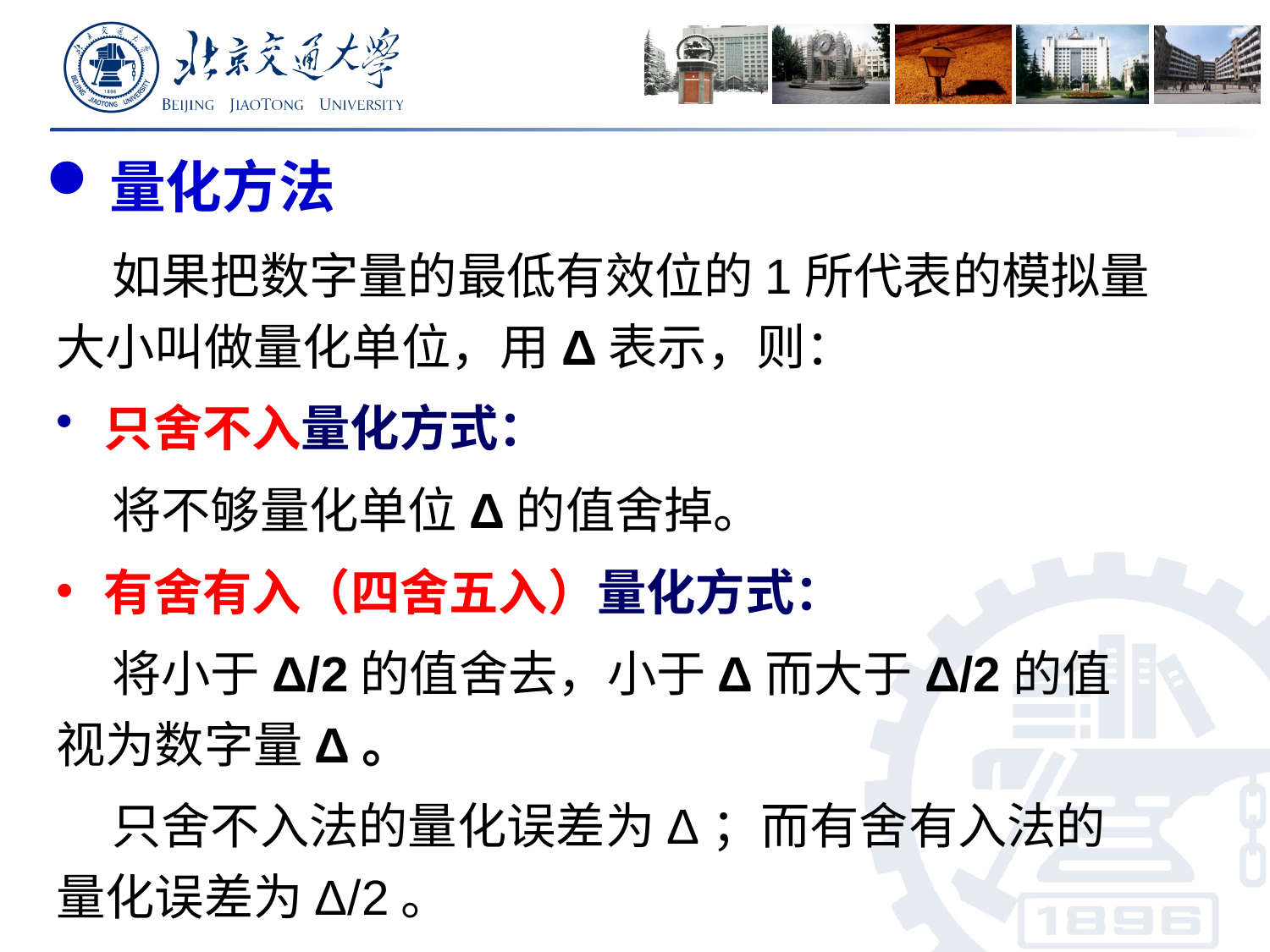

量化方法
    如果把数字量的最低有效位的1所代表的模拟量大小叫做量化单位，用Δ表示，则：
只舍不入量化方式：
    将不够量化单位Δ的值舍掉。
有舍有入（四舍五入）量化方式：
    将小于Δ/2的值舍去，小于Δ而大于Δ/2的值视为数字量Δ。
    只舍不入法的量化误差为Δ；而有舍有入法的量化误差为Δ/2。